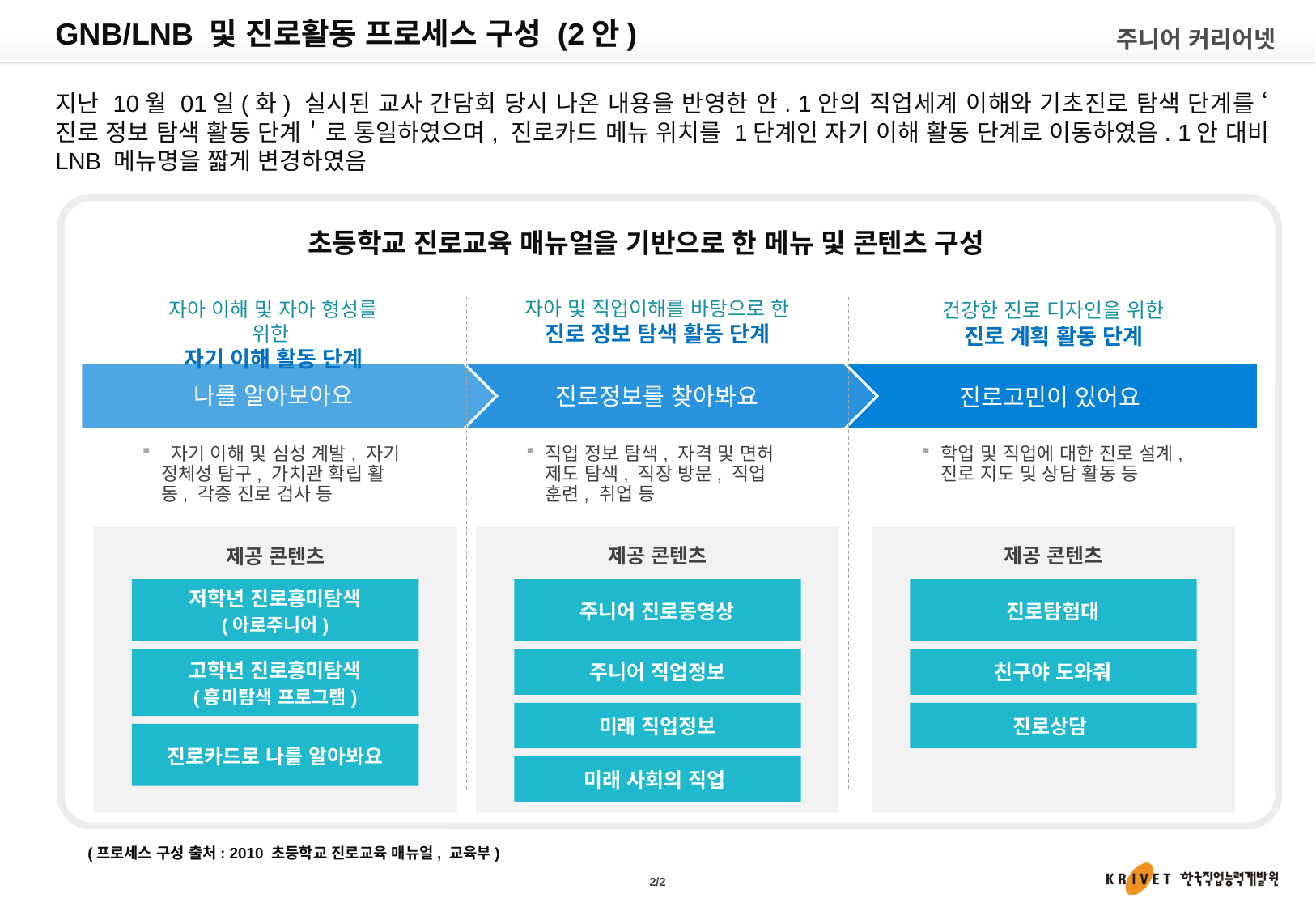

GNB/LNB 및 진로활동 프로세스 구성 (2안)
지난 10월 01일(화) 실시된 교사 간담회 당시 나온 내용을 반영한 안. 1안의 직업세계 이해와 기초진로 탐색 단계를 ‘진로 정보 탐색 활동 단계＇로 통일하였으며, 진로카드 메뉴 위치를 1단계인 자기 이해 활동 단계로 이동하였음. 1안 대비 LNB 메뉴명을 짧게 변경하였음

초등학교 진로교육 매뉴얼을 기반으로 한 메뉴 및 콘텐츠 구성
자아 및 직업이해를 바탕으로 한
진로 정보 탐색 활동 단계
자아 이해 및 자아 형성를 위한
자기 이해 활동 단계
건강한 진로 디자인을 위한
진로 계획 활동 단계

나를 알아보아요
진로정보를 찾아봐요
진로고민이 있어요
학업 및 직업에 대한 진로 설계, 진로 지도 및 상담 활동 등
 자기 이해 및 심성 계발, 자기 정체성 탐구, 가치관 확립 활동, 각종 진로 검사 등
직업 정보 탐색, 자격 및 면허 제도 탐색, 직장 방문, 직업 훈련, 취업 등

제공 콘텐츠
제공 콘텐츠
제공 콘텐츠
저학년 진로흥미탐색
(아로주니어)
주니어 진로동영상
진로탐험대
고학년 진로흥미탐색
(흥미탐색 프로그램)
주니어 직업정보
친구야 도와줘
미래 직업정보
진로상담
진로카드로 나를 알아봐요
미래 사회의 직업
(프로세스 구성 출처: 2010 초등학교 진로교육 매뉴얼, 교육부)
2/2